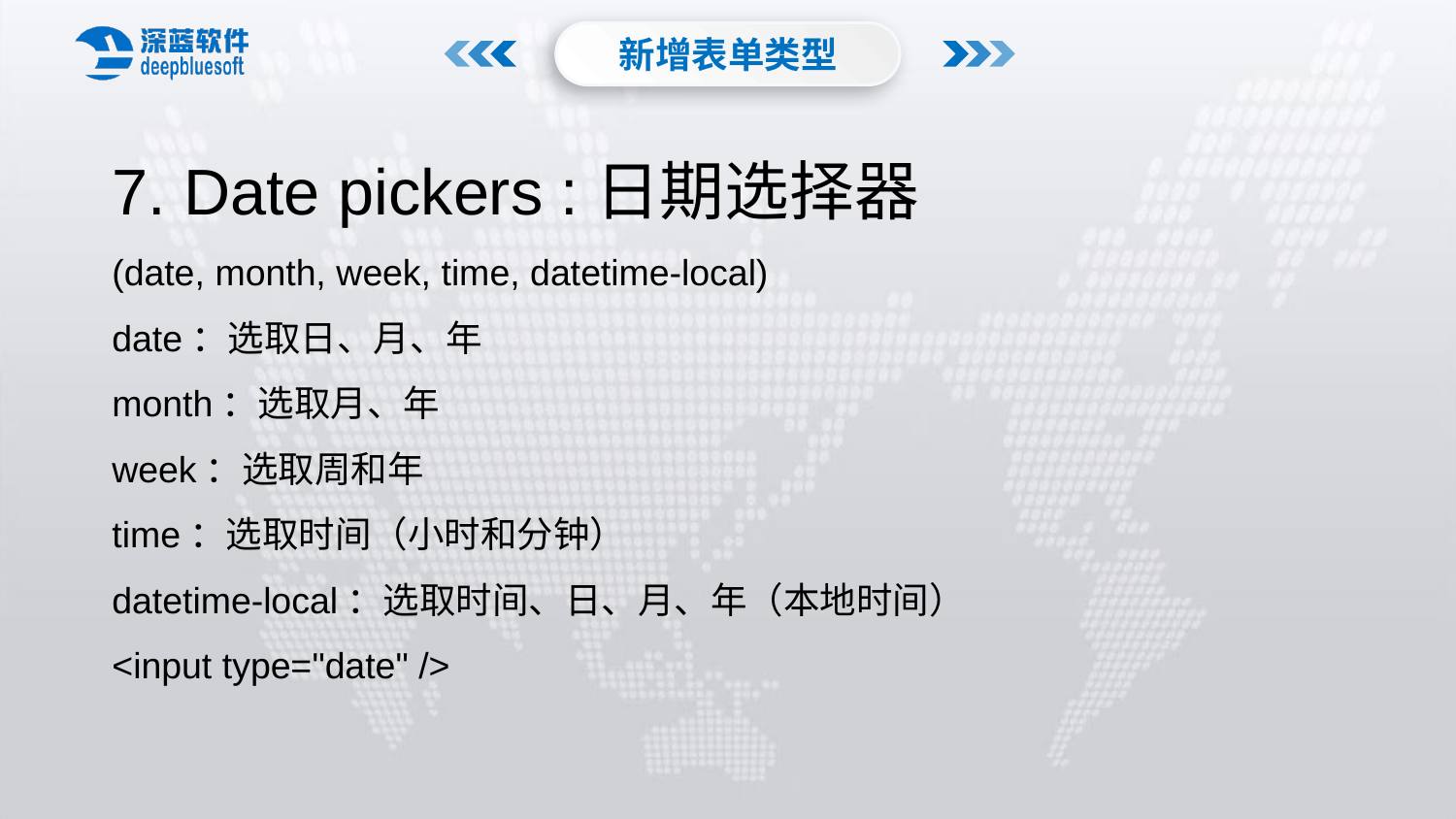

新增表单类型

7. Date pickers :日期选择器
(date, month, week, time, datetime-local)
date：选取日、月、年
month：选取月、年
week：选取周和年
time：选取时间（小时和分钟）
datetime-local：选取时间、日、月、年（本地时间）
<input type="date" />